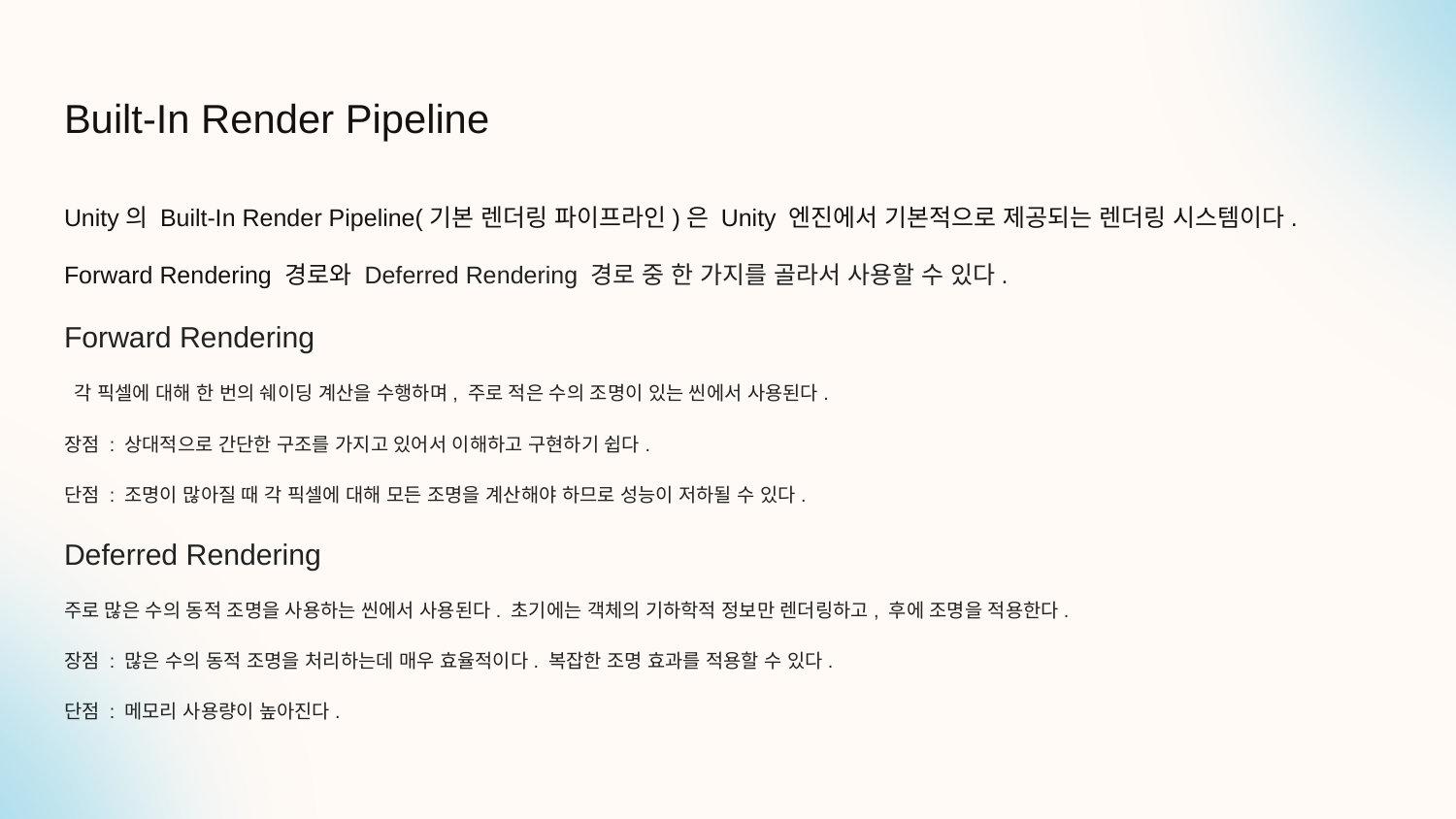

Built-In Render Pipeline
Unity의 Built-In Render Pipeline(기본 렌더링 파이프라인)은 Unity 엔진에서 기본적으로 제공되는 렌더링 시스템이다.
Forward Rendering 경로와 Deferred Rendering 경로 중 한 가지를 골라서 사용할 수 있다.
Forward Rendering
 각 픽셀에 대해 한 번의 쉐이딩 계산을 수행하며, 주로 적은 수의 조명이 있는 씬에서 사용된다.
장점 : 상대적으로 간단한 구조를 가지고 있어서 이해하고 구현하기 쉽다.
단점 : 조명이 많아질 때 각 픽셀에 대해 모든 조명을 계산해야 하므로 성능이 저하될 수 있다.
Deferred Rendering
주로 많은 수의 동적 조명을 사용하는 씬에서 사용된다. 초기에는 객체의 기하학적 정보만 렌더링하고, 후에 조명을 적용한다.
장점 : 많은 수의 동적 조명을 처리하는데 매우 효율적이다. 복잡한 조명 효과를 적용할 수 있다.
단점 : 메모리 사용량이 높아진다.